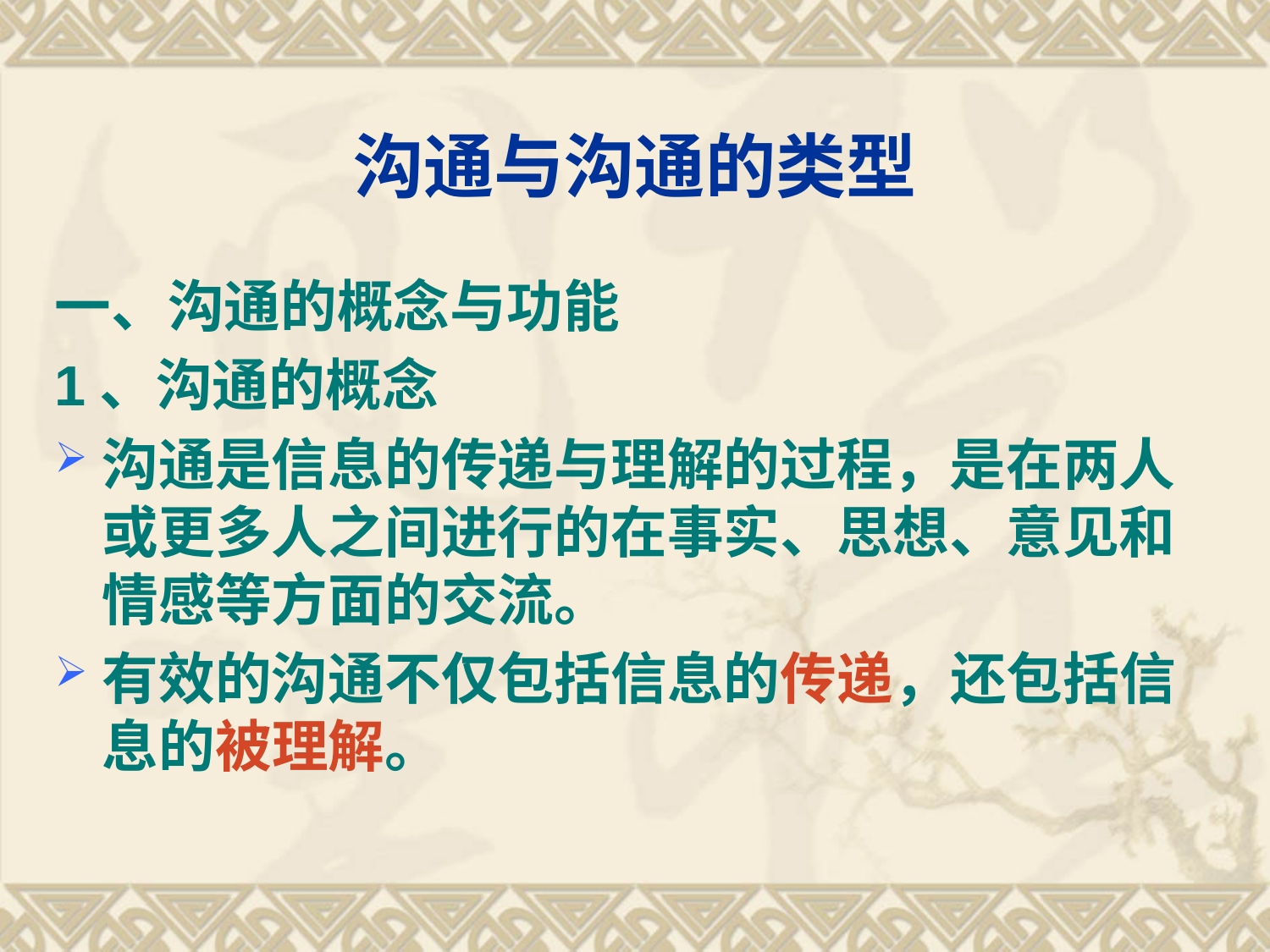

# 沟通与沟通的类型
一、沟通的概念与功能
1、沟通的概念
沟通是信息的传递与理解的过程，是在两人或更多人之间进行的在事实、思想、意见和情感等方面的交流。
有效的沟通不仅包括信息的传递，还包括信息的被理解。